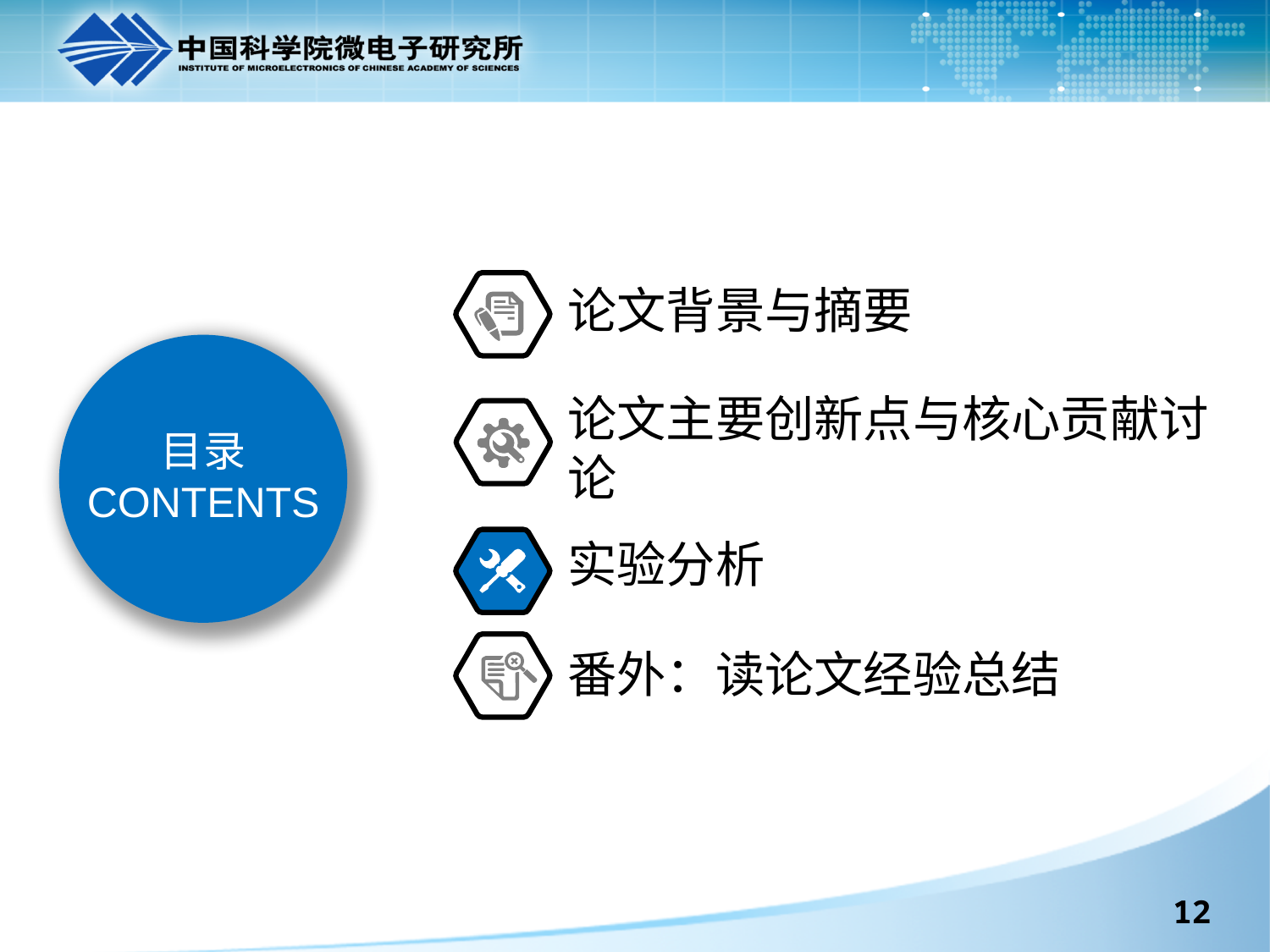

论文背景与摘要

目录
CONTENTS
论文主要创新点与核心贡献讨论

实验分析

番外：读论文经验总结

12